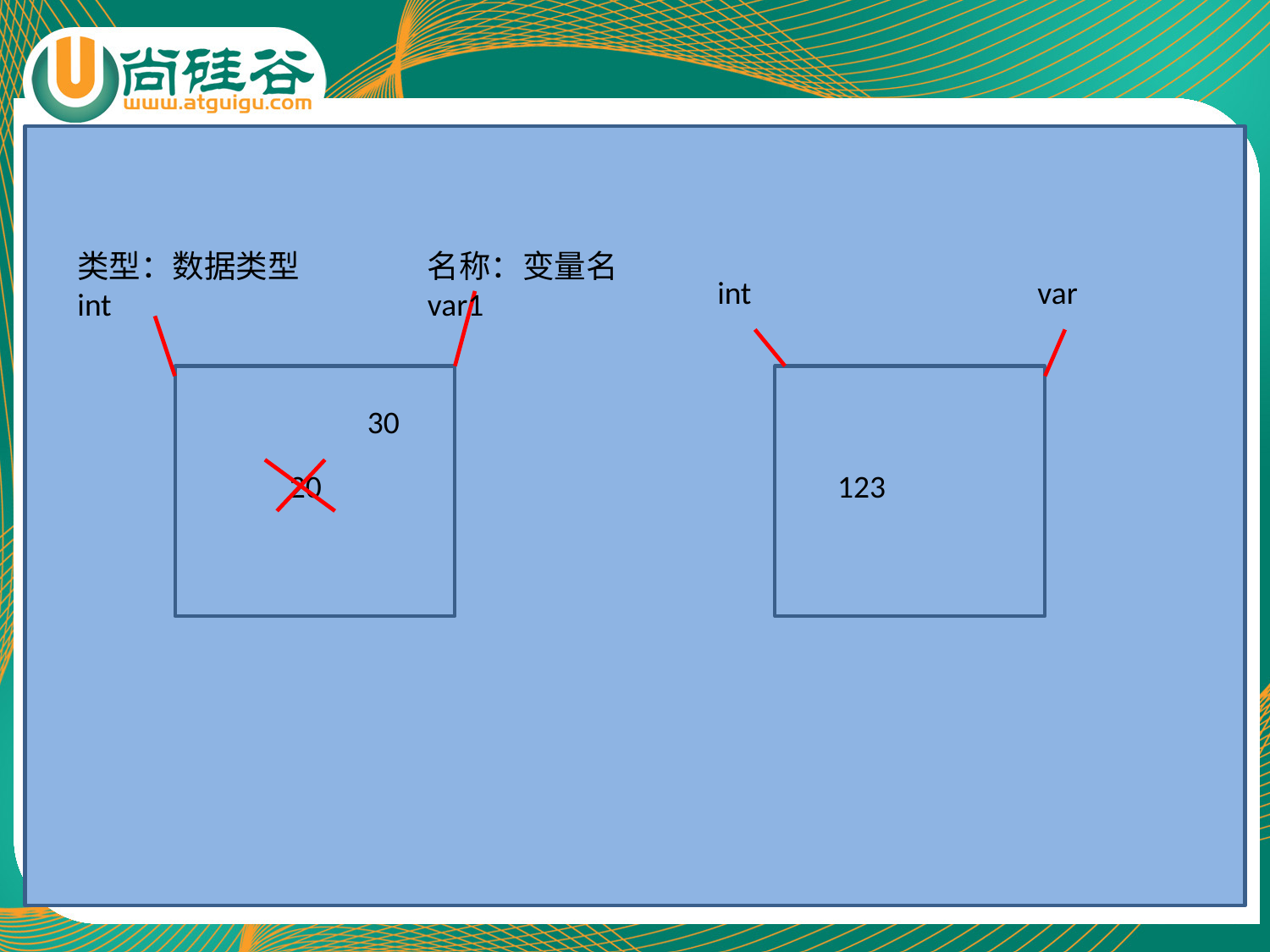

类型：数据类型
int
名称：变量名
var1
int
var

30
20
123